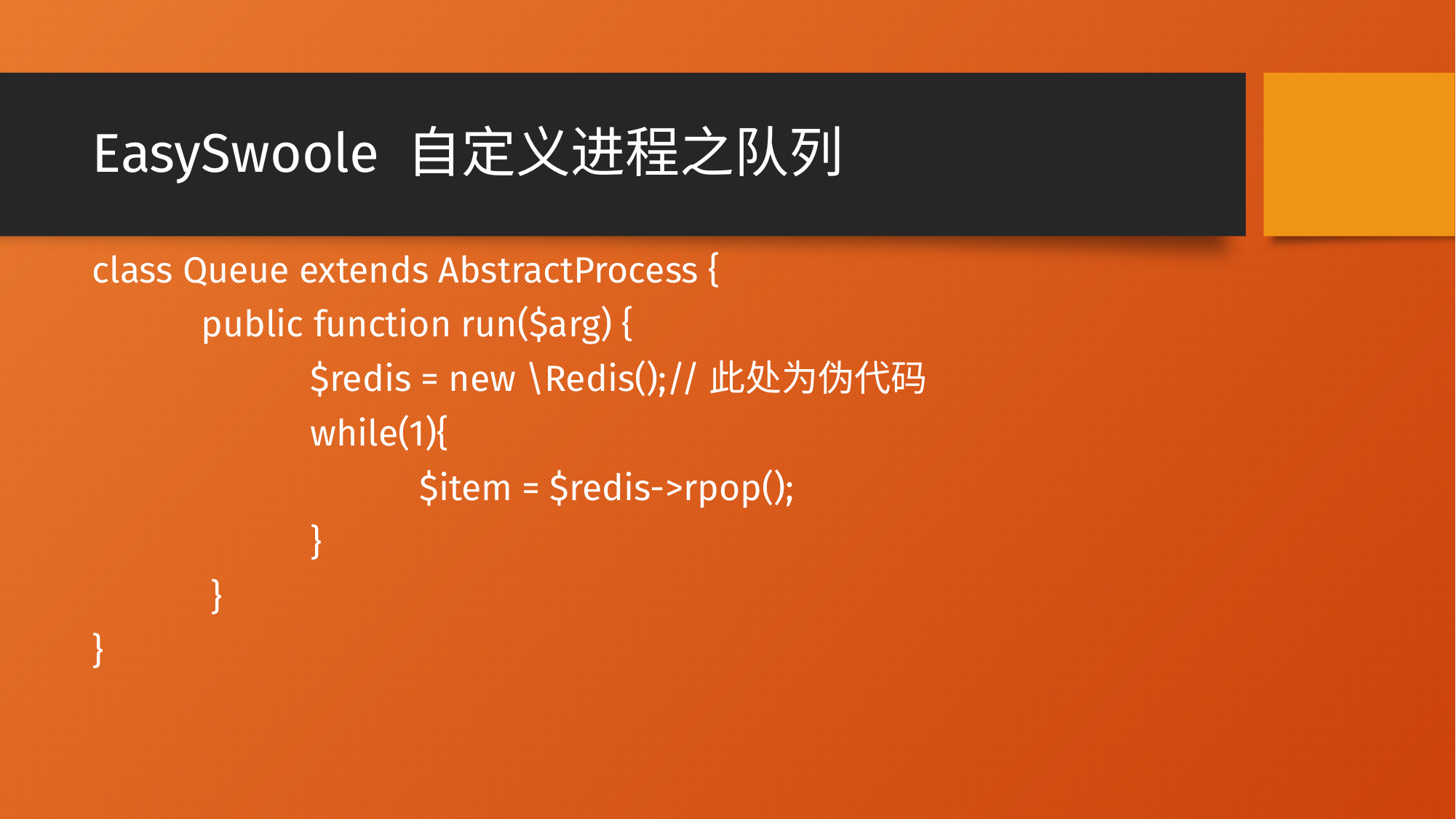

# EasySwoole 自定义进程之队列
class Queue extends AbstractProcess {
	public function run($arg) {
 		$redis = new \Redis();//此处为伪代码
		while(1){
			$item = $redis->rpop();
		}
	 }
}